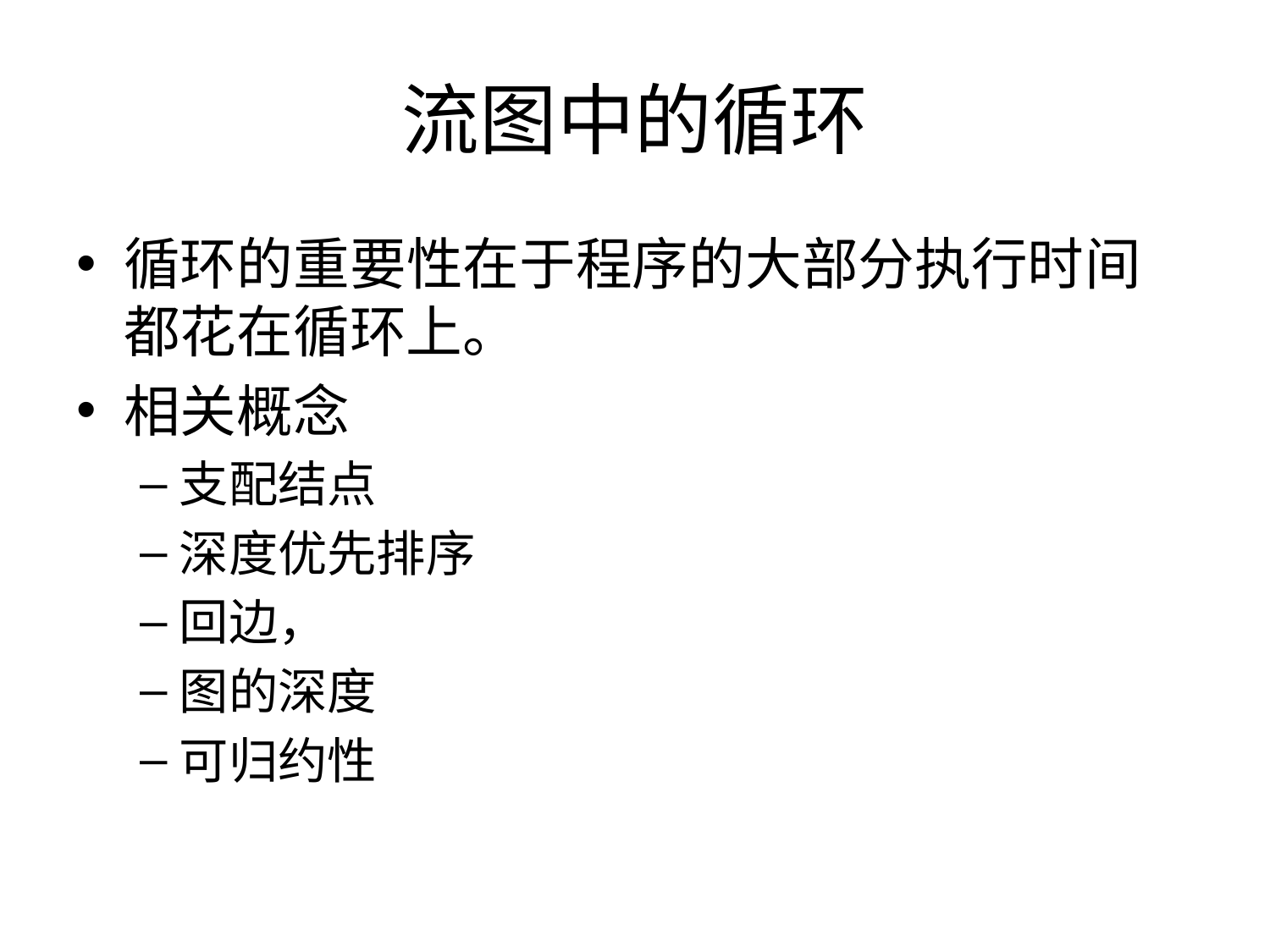

# 流图中的循环
循环的重要性在于程序的大部分执行时间都花在循环上。
相关概念
支配结点
深度优先排序
回边，
图的深度
可归约性